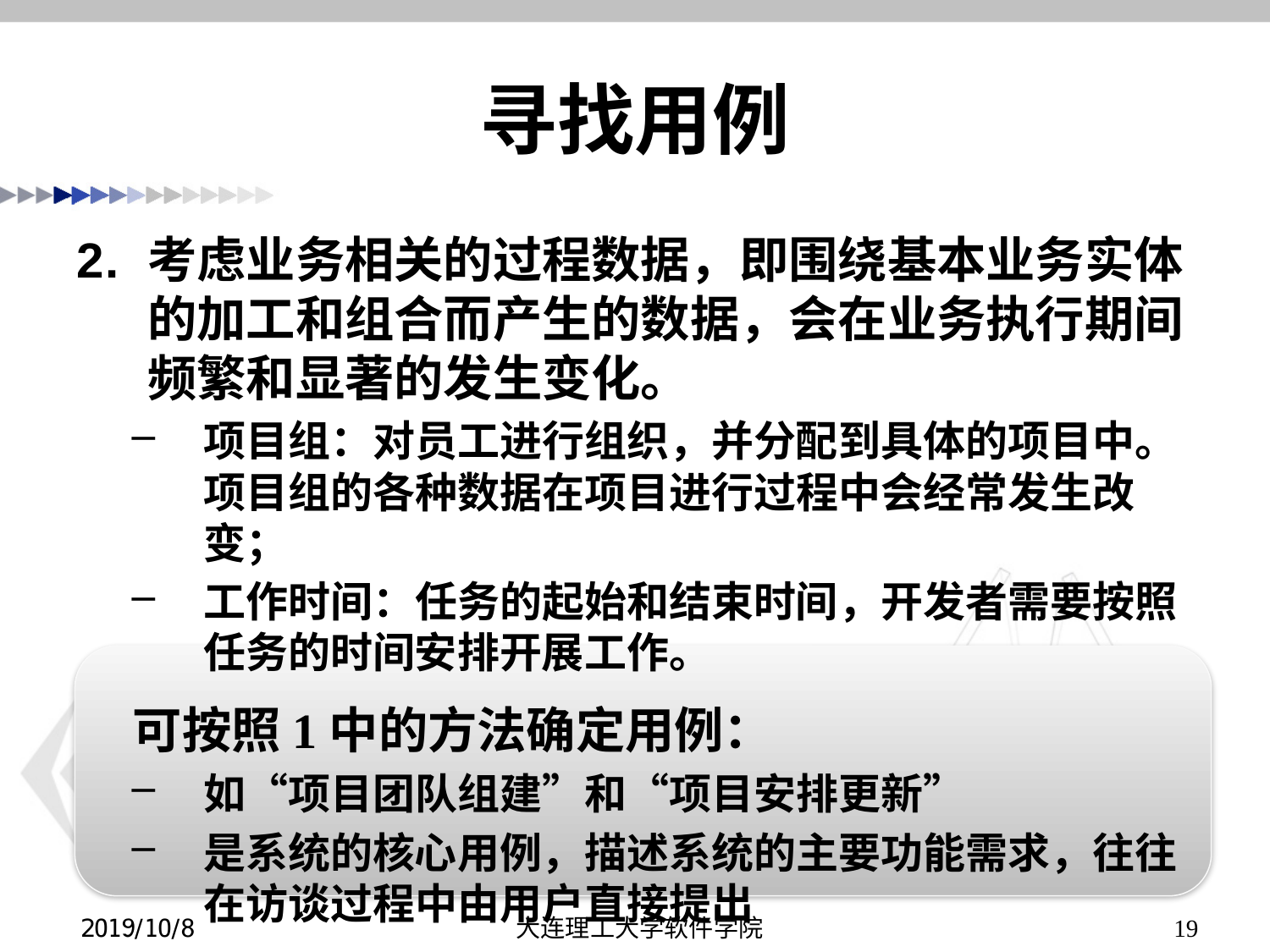

# 寻找用例
考虑业务相关的过程数据，即围绕基本业务实体的加工和组合而产生的数据，会在业务执行期间频繁和显著的发生变化。
项目组：对员工进行组织，并分配到具体的项目中。项目组的各种数据在项目进行过程中会经常发生改变；
工作时间：任务的起始和结束时间，开发者需要按照任务的时间安排开展工作。

    可按照1中的方法确定用例：
如“项目团队组建”和“项目安排更新”
是系统的核心用例，描述系统的主要功能需求，往往在访谈过程中由用户直接提出

2019/10/8
大连理工大学软件学院
19